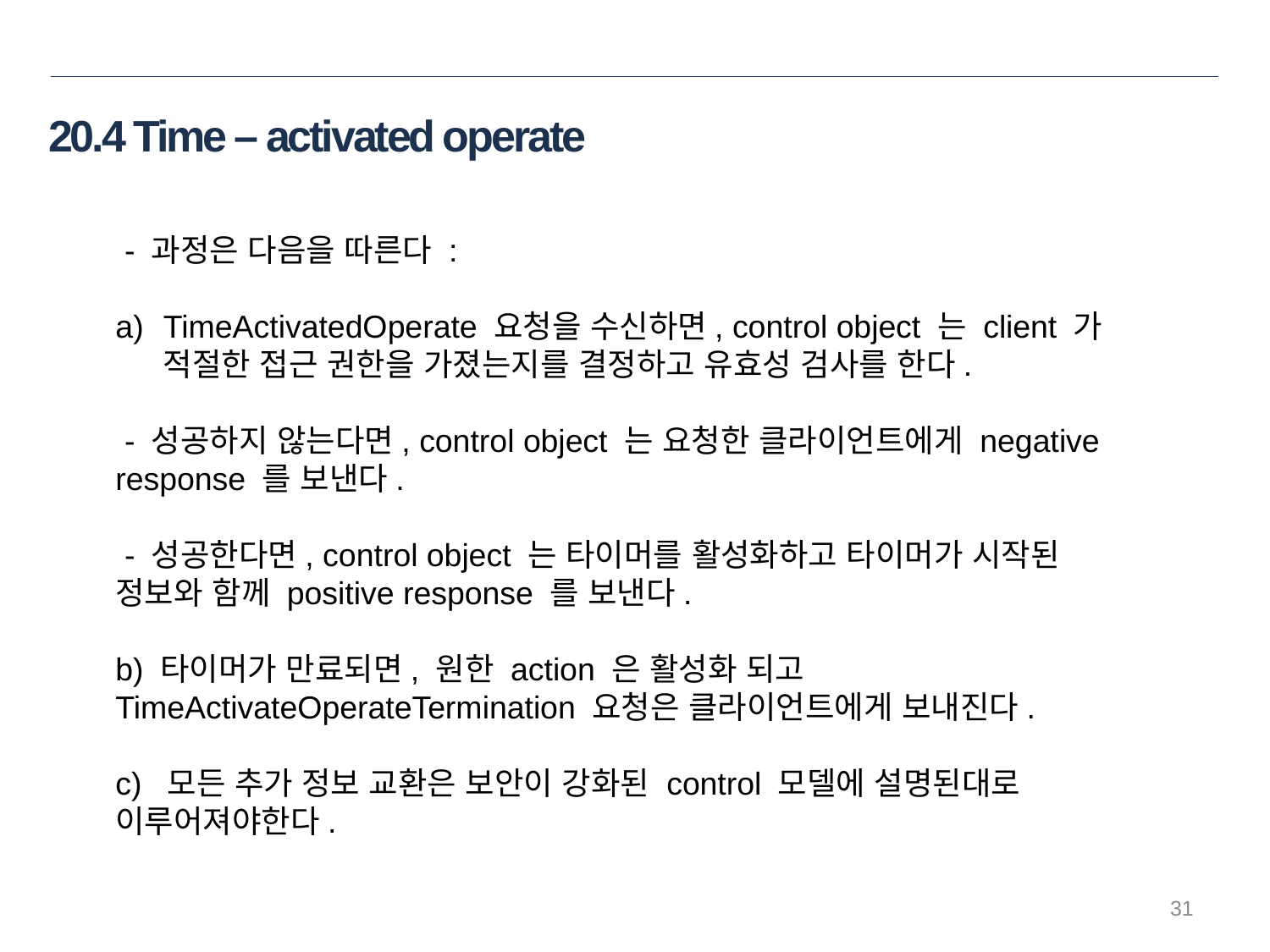

20.4 Time – activated operate

 - 과정은 다음을 따른다 :

TimeActivatedOperate 요청을 수신하면, control object 는 client 가 적절한 접근 권한을 가졌는지를 결정하고 유효성 검사를 한다.

 - 성공하지 않는다면, control object 는 요청한 클라이언트에게 negative response 를 보낸다.

 - 성공한다면, control object 는 타이머를 활성화하고 타이머가 시작된 정보와 함께 positive response 를 보낸다.

b) 타이머가 만료되면, 원한 action 은 활성화 되고 TimeActivateOperateTermination 요청은 클라이언트에게 보내진다.

c)  모든 추가 정보 교환은 보안이 강화된 control 모델에 설명된대로 이루어져야한다.

31